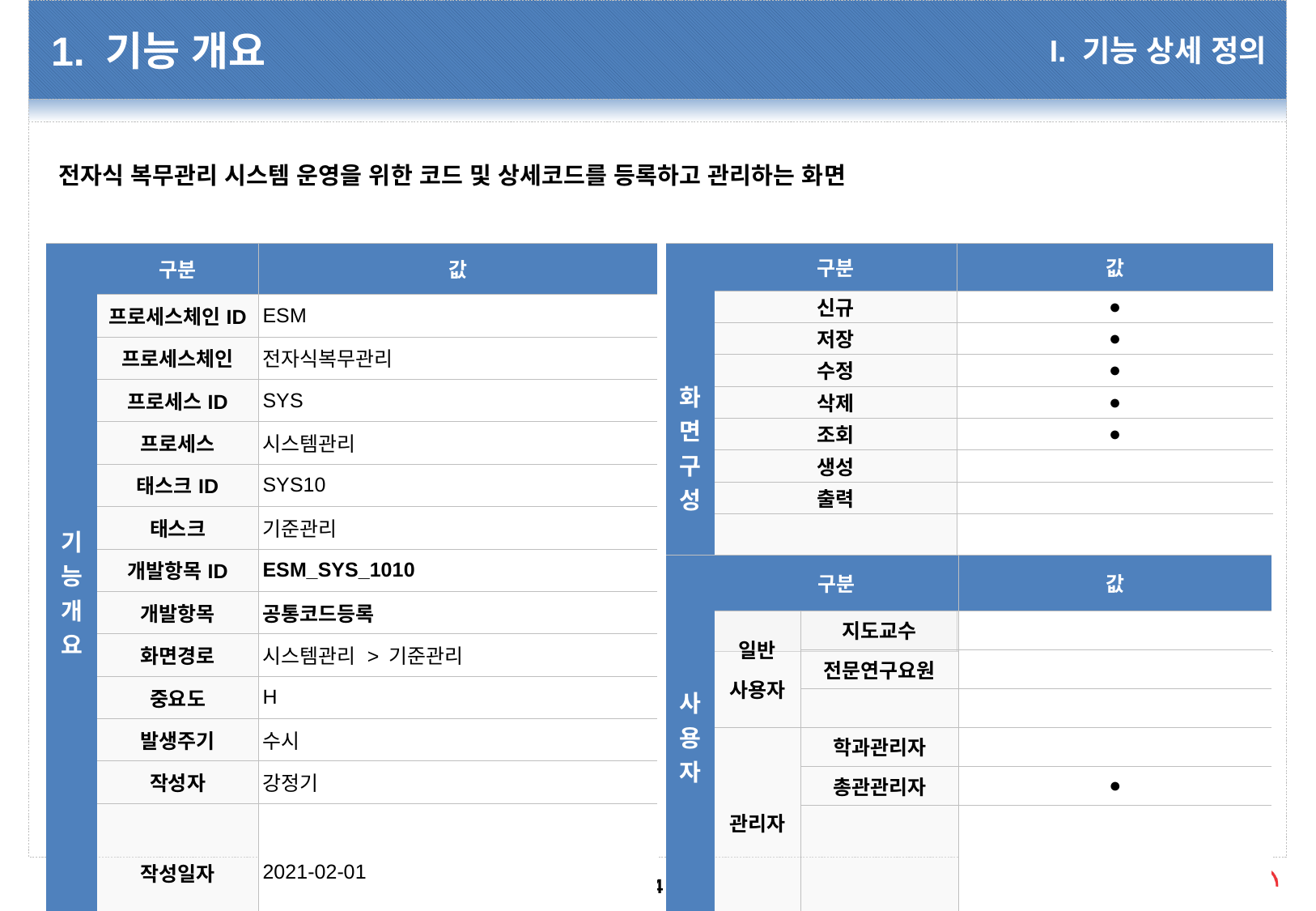

# 1. 기능 개요
I. 기능 상세 정의
전자식 복무관리 시스템 운영을 위한 코드 및 상세코드를 등록하고 관리하는 화면
| 화면 구성 | 구분 | 값 |  |  |  |
| --- | --- | --- | --- | --- | --- |
|  | 신규 | ● |  |  |  |
|  | 저장 | ● |  |  |  |
|  | 수정 | ● |  |  |  |
|  | 삭제 | ● |  |  |  |
|  | 조회 | ● |  |  |  |
|  | 생성 |  |  |  |  |
|  | 출력 |  |  |  |  |
|  | 엑셀 |  |  |  |  |
| 기능 개요 | 구분 | 값 |
| --- | --- | --- |
|  | 프로세스체인ID | ESM |
|  | 프로세스체인 | 전자식복무관리 |
|  | 프로세스ID | SYS |
|  | 프로세스 | 시스템관리 |
|  | 태스크ID | SYS10 |
|  | 태스크 | 기준관리 |
|  | 개발항목ID | ESM\_SYS\_1010 |
|  | 개발항목 | 공통코드등록 |
|  | 화면경로 | 시스템관리 > 기준관리 |
|  | 중요도 | H |
|  | 발생주기 | 수시 |
|  | 작성자 | 강정기 |
|  | 작성일자 | 2021-02-01 |
| 사용자 | 구분 |  | 값 |
| --- | --- | --- | --- |
|  | 일반 사용자 | 지도교수 |  |
|  |  | 전문연구요원 |  |
|  |  |  |  |
|  | 관리자 | 학과관리자 |  |
|  |  | 총관관리자 | ● |
|  |  |  |  |